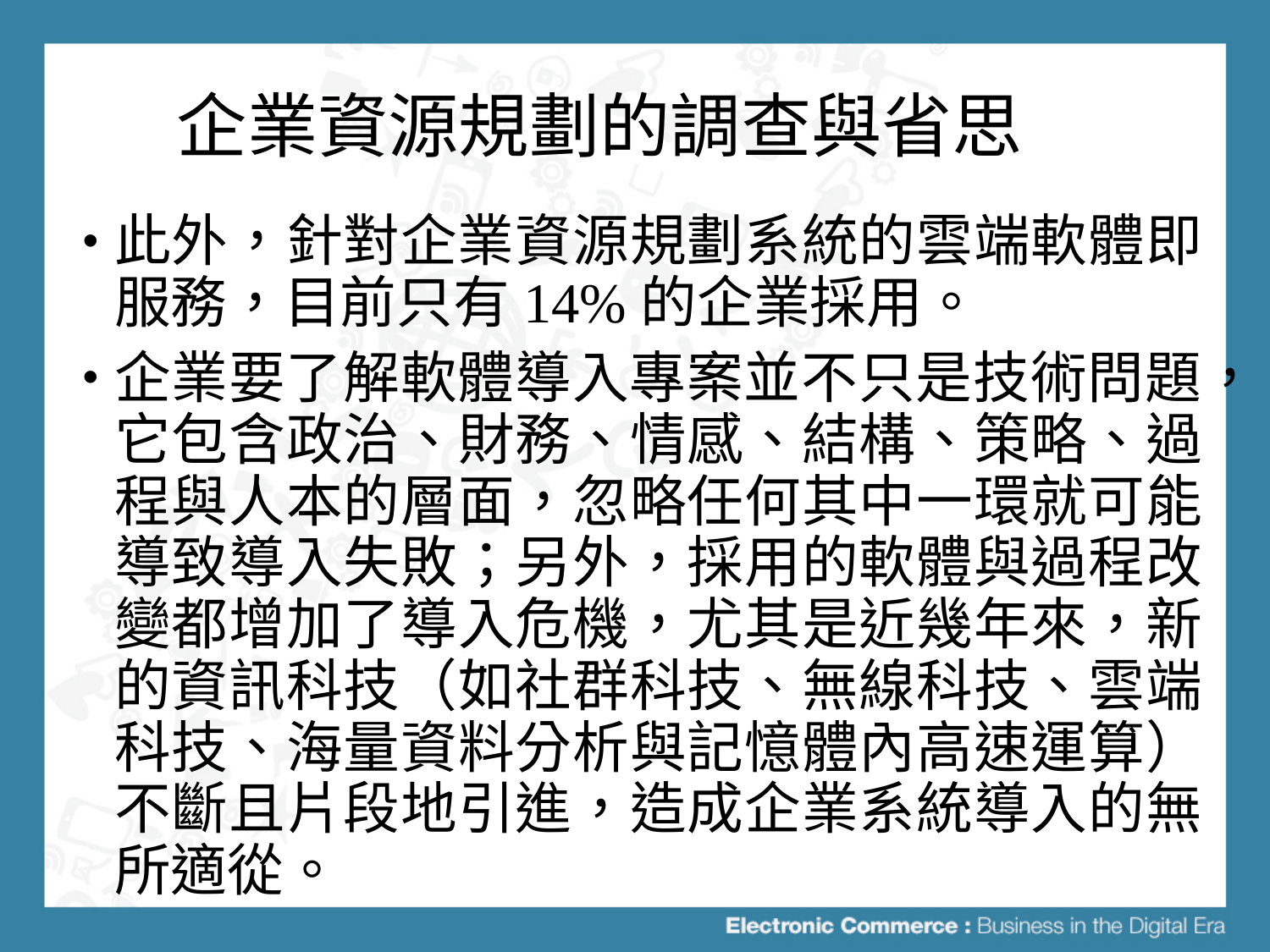

# 企業資源規劃的調查與省思
此外，針對企業資源規劃系統的雲端軟體即服務，目前只有14%的企業採用。
企業要了解軟體導入專案並不只是技術問題，它包含政治、財務、情感、結構、策略、過程與人本的層面，忽略任何其中一環就可能導致導入失敗；另外，採用的軟體與過程改變都增加了導入危機，尤其是近幾年來，新的資訊科技（如社群科技、無線科技、雲端科技、海量資料分析與記憶體內高速運算）不斷且片段地引進，造成企業系統導入的無所適從。